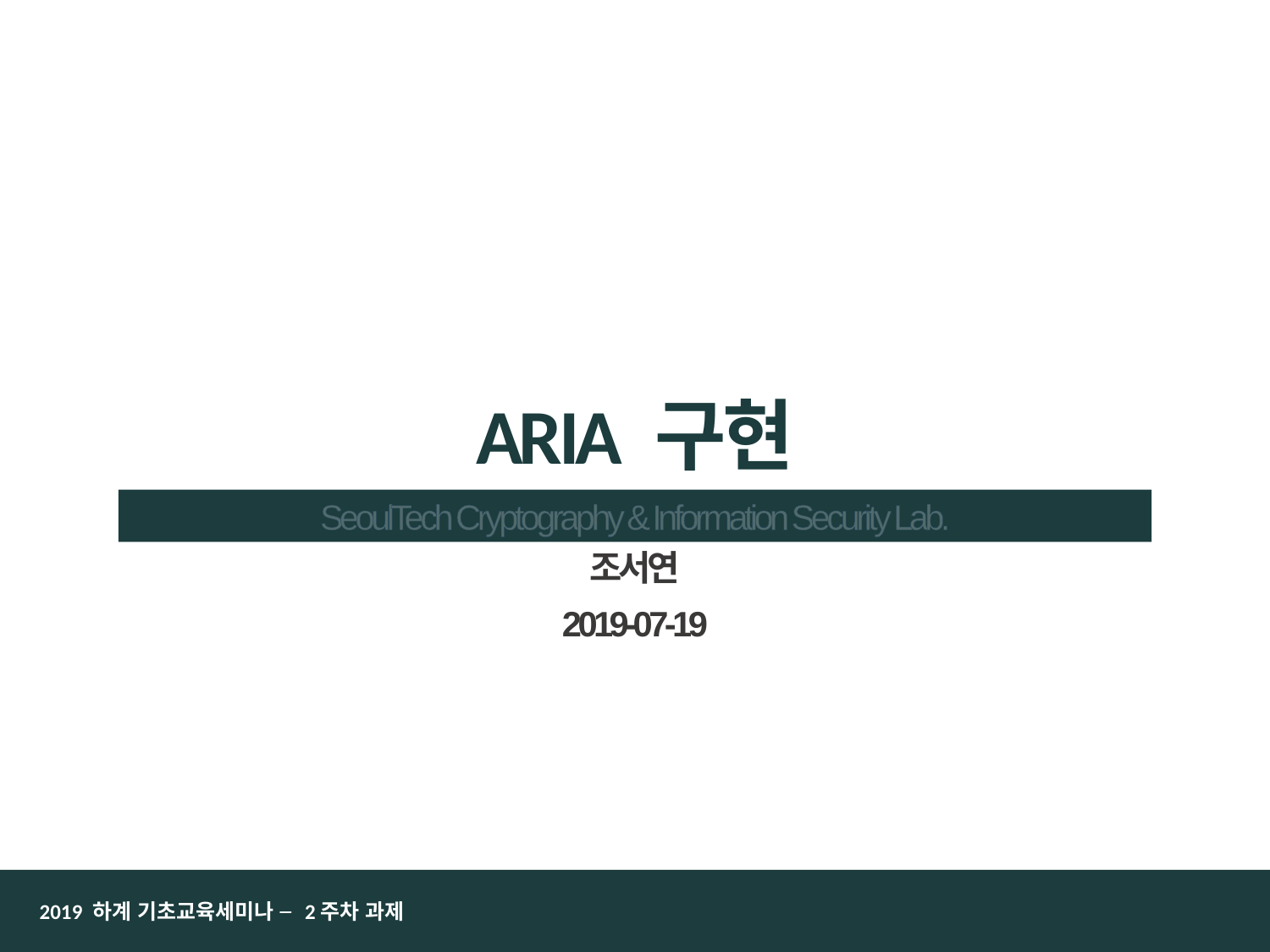

# ARIA 구현
조서연
2019-07-19
2019 하계 기초교육세미나 – 2주차 과제